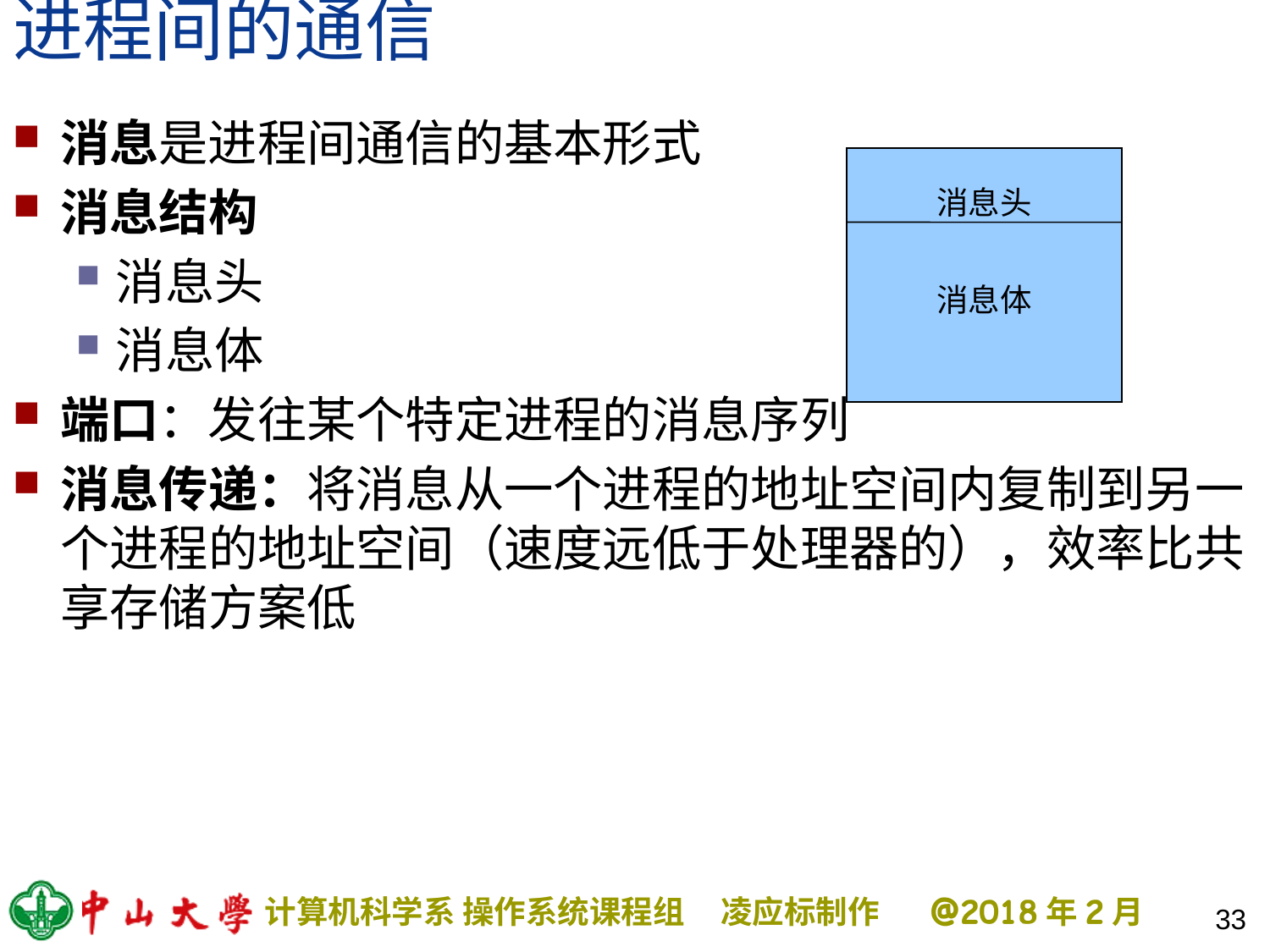

# 进程间的通信
消息是进程间通信的基本形式
消息结构
消息头
消息体
端口：发往某个特定进程的消息序列
消息传递：将消息从一个进程的地址空间内复制到另一个进程的地址空间（速度远低于处理器的），效率比共享存储方案低
消息头

消息体

33